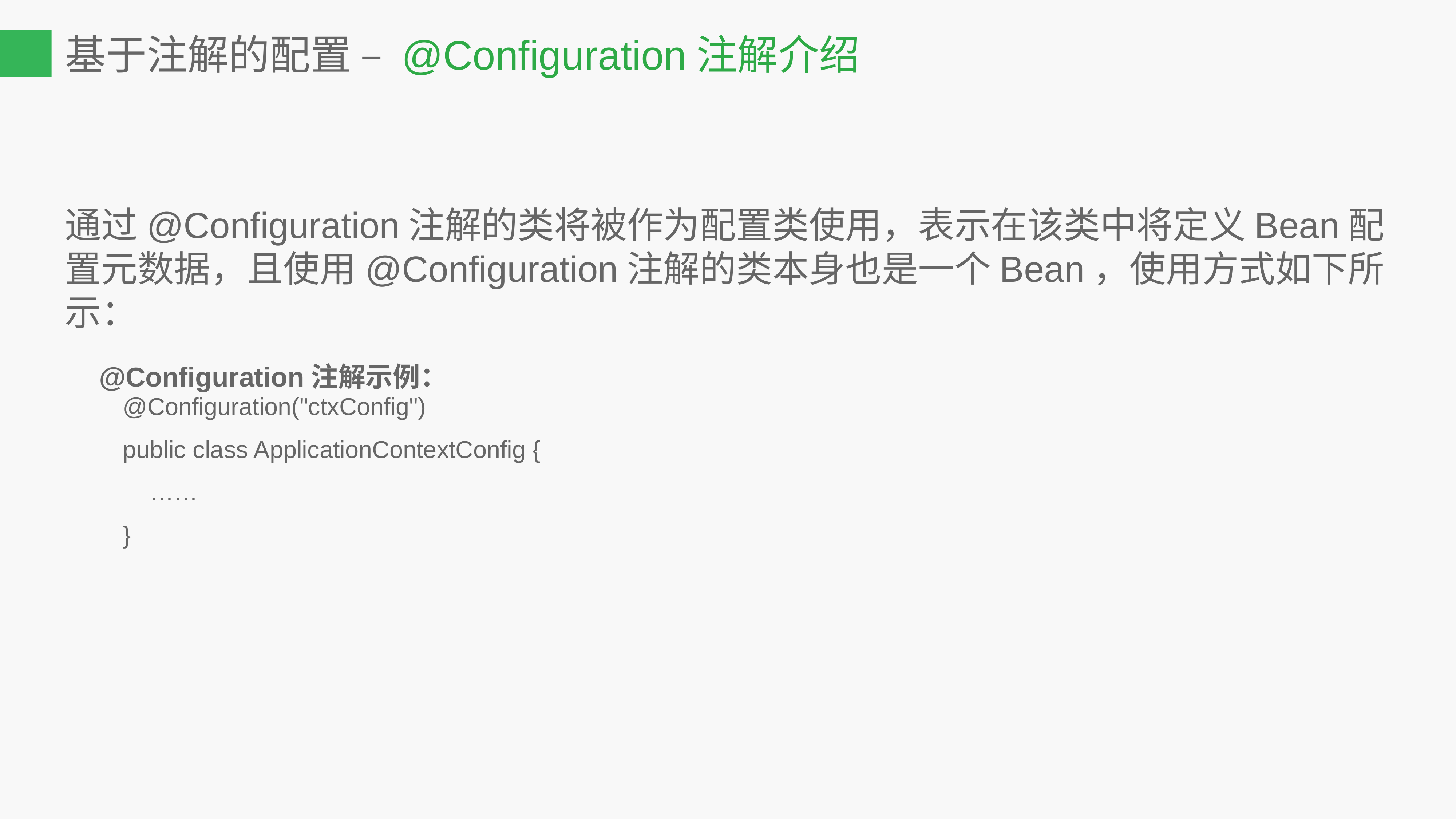

基于注解的配置 – @Configuration注解介绍

通过@Configuration注解的类将被作为配置类使用，表示在该类中将定义Bean配置元数据，且使用@Configuration注解的类本身也是一个Bean，使用方式如下所示：
@Configuration注解示例：
@Configuration("ctxConfig")
public class ApplicationContextConfig {
    ……
}